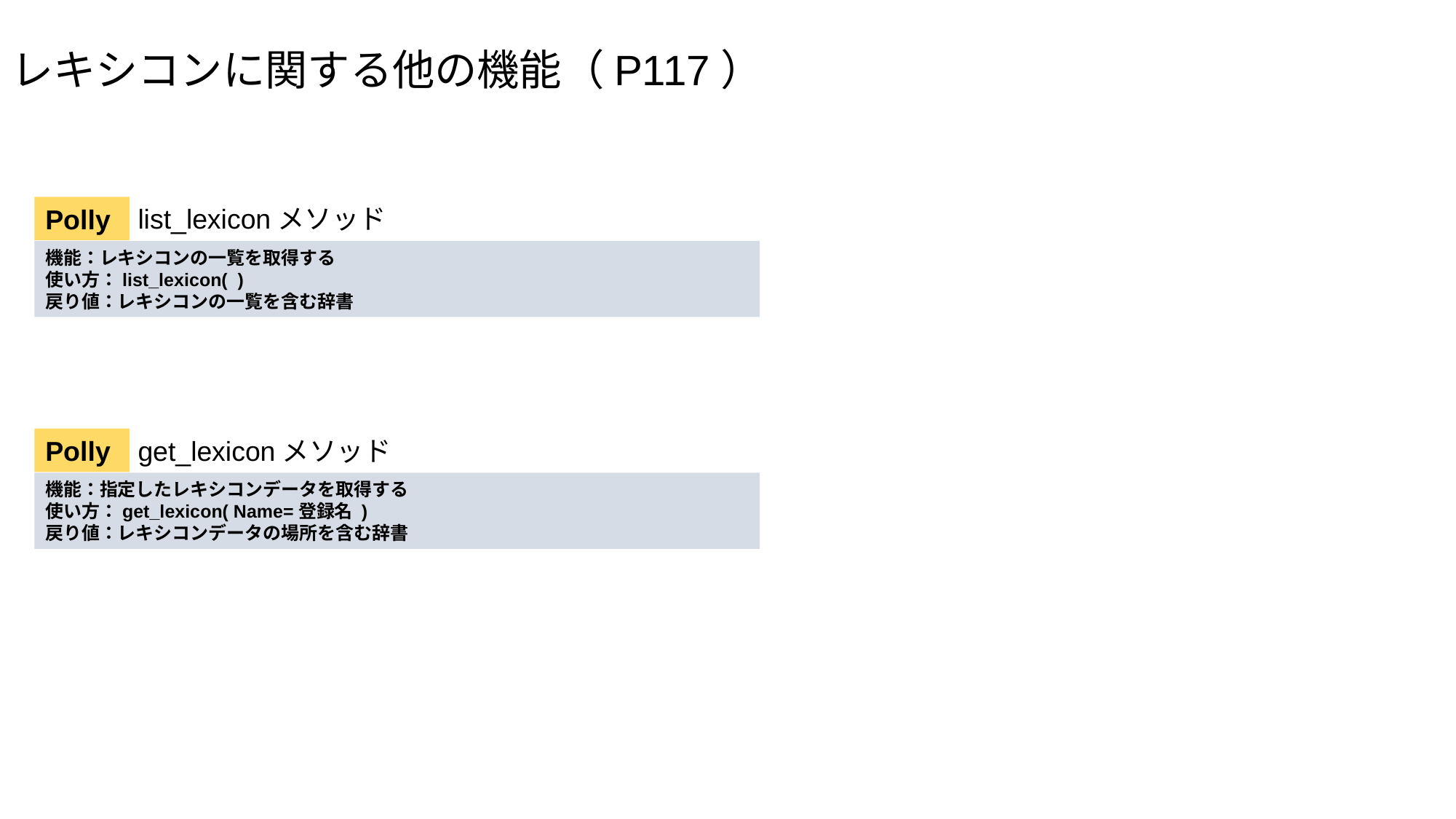

レキシコンに関する他の機能（P117）
list_lexiconメソッド
Polly
機能：レキシコンの一覧を取得する
使い方：list_lexicon(  )
戻り値：レキシコンの一覧を含む辞書
get_lexiconメソッド
Polly
機能：指定したレキシコンデータを取得する
使い方：get_lexicon( Name=登録名 )
戻り値：レキシコンデータの場所を含む辞書